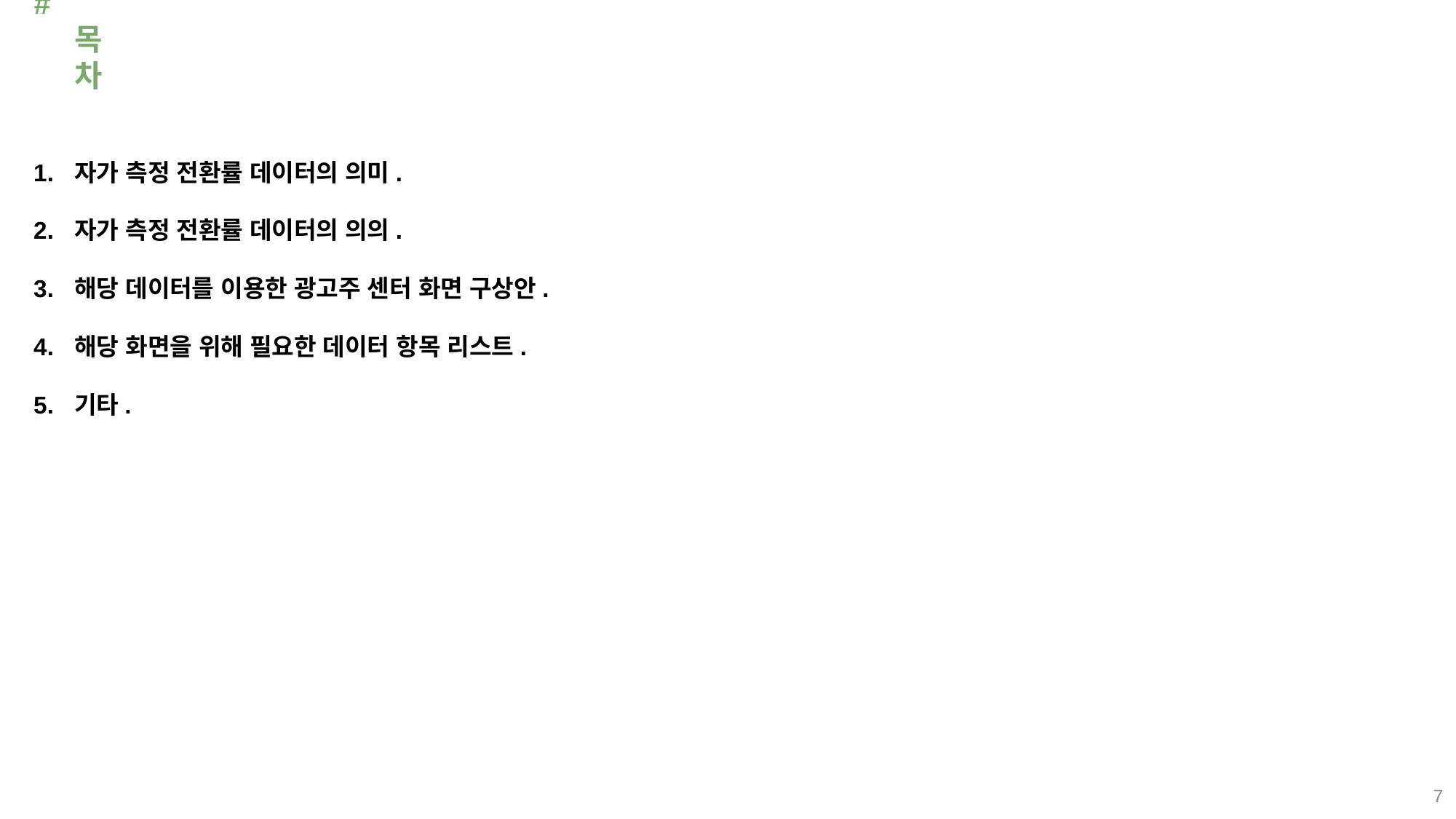

# 목차
자가 측정 전환률 데이터의 의미.
자가 측정 전환률 데이터의 의의.
해당 데이터를 이용한 광고주 센터 화면 구상안.
해당 화면을 위해 필요한 데이터 항목 리스트.
기타.
7